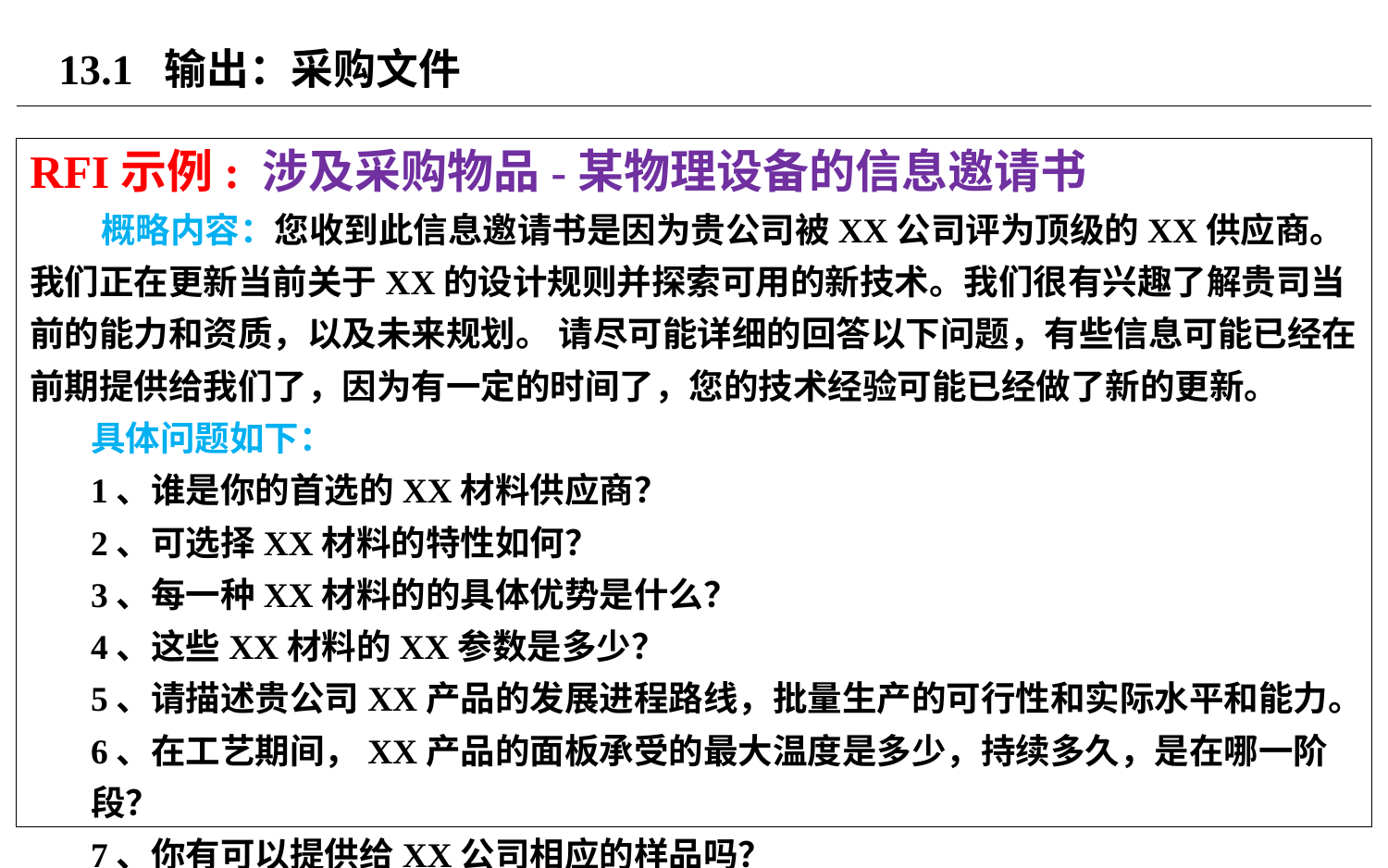

# 13.1  输出：采购文件
RFI示例: 涉及采购物品-某物理设备的信息邀请书
        概略内容：您收到此信息邀请书是因为贵公司被XX公司评为顶级的XX供应商。我们正在更新当前关于XX的设计规则并探索可用的新技术。我们很有兴趣了解贵司当前的能力和资质，以及未来规划。 请尽可能详细的回答以下问题，有些信息可能已经在前期提供给我们了，因为有一定的时间了，您的技术经验可能已经做了新的更新。
具体问题如下：
1、谁是你的首选的XX材料供应商？
2、可选择XX材料的特性如何？
3、每一种XX材料的的具体优势是什么？
4、这些XX材料的XX参数是多少？
5、请描述贵公司XX产品的发展进程路线，批量生产的可行性和实际水平和能力。
6、在工艺期间，XX产品的面板承受的最大温度是多少，持续多久，是在哪一阶段？
7、你有可以提供给XX公司相应的样品吗？